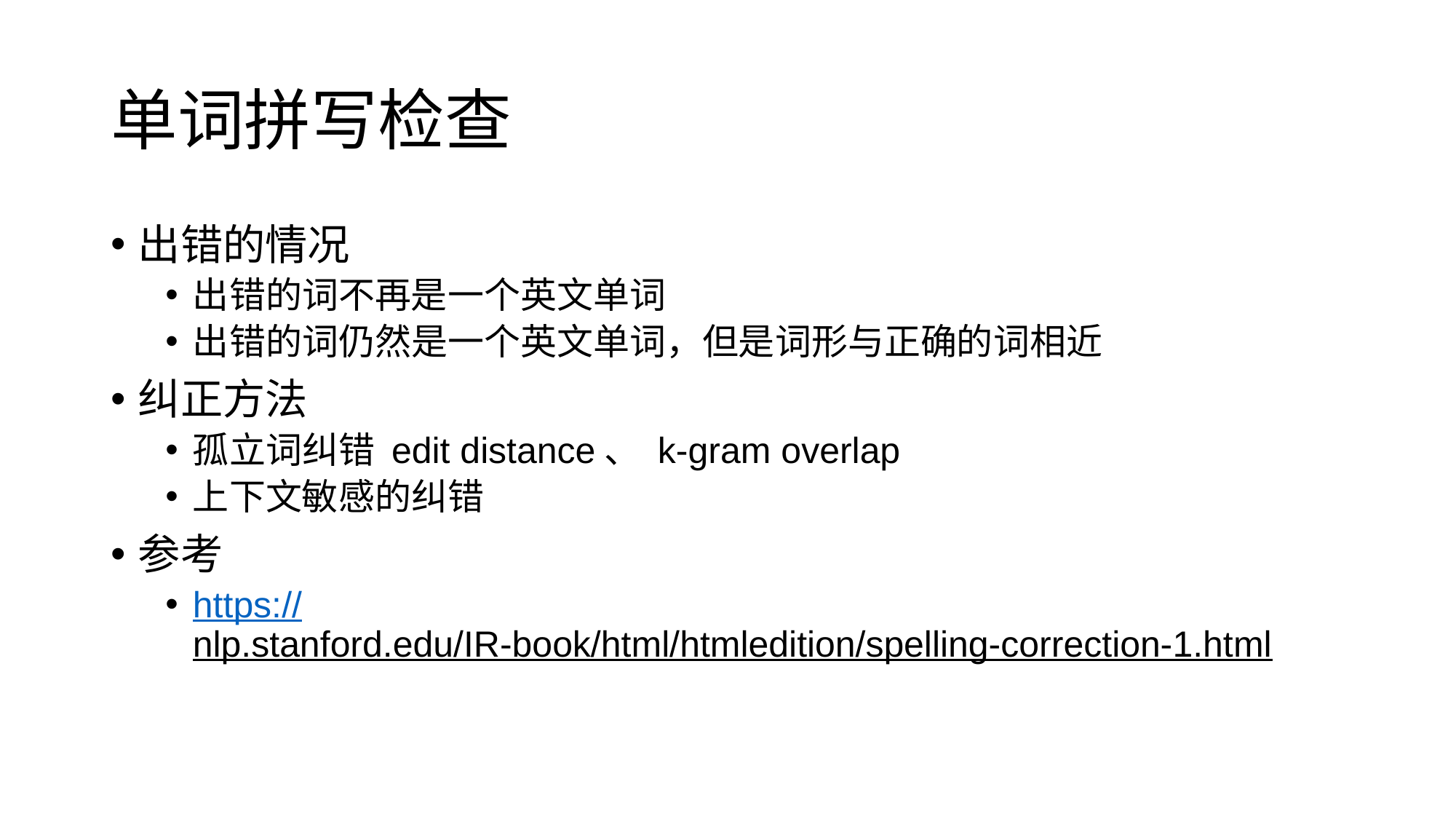

# 单词拼写检查
出错的情况
出错的词不再是一个英文单词
出错的词仍然是一个英文单词，但是词形与正确的词相近
纠正方法
孤立词纠错 edit distance、 k-gram overlap
上下文敏感的纠错
参考
https://nlp.stanford.edu/IR-book/html/htmledition/spelling-correction-1.html